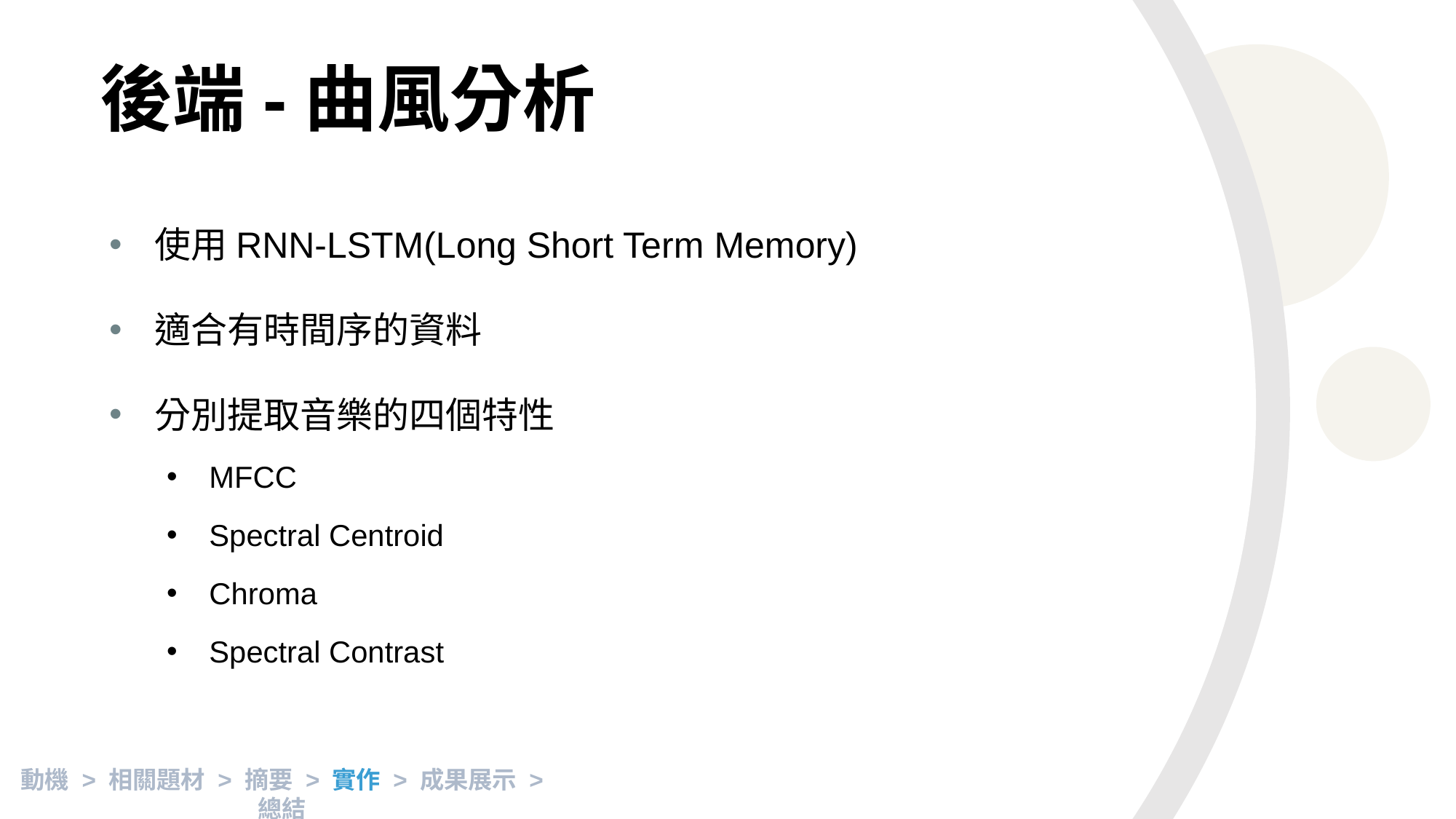

# 後端-曲風分析
使用RNN-LSTM(Long Short Term Memory)
適合有時間序的資料
分別提取音樂的四個特性
MFCC
Spectral Centroid
Chroma
Spectral Contrast
動機 > 相關題材 > 摘要 > 實作 > 成果展示 > 總結